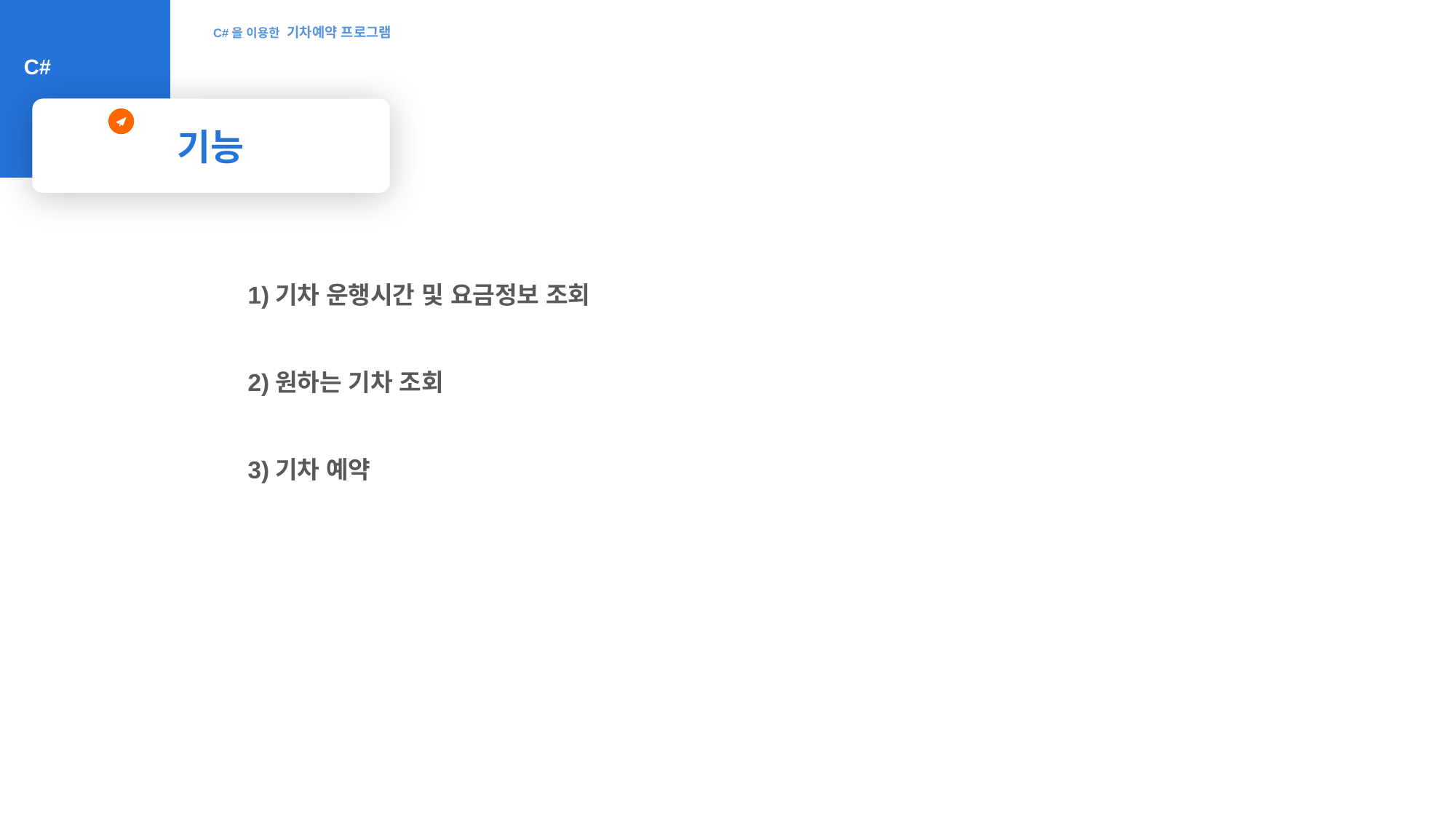

C#을 이용한  기차예약 프로그램
C#
기능

1)기차 운행시간 및 요금정보 조회

2)원하는 기차 조회

3)기차 예약